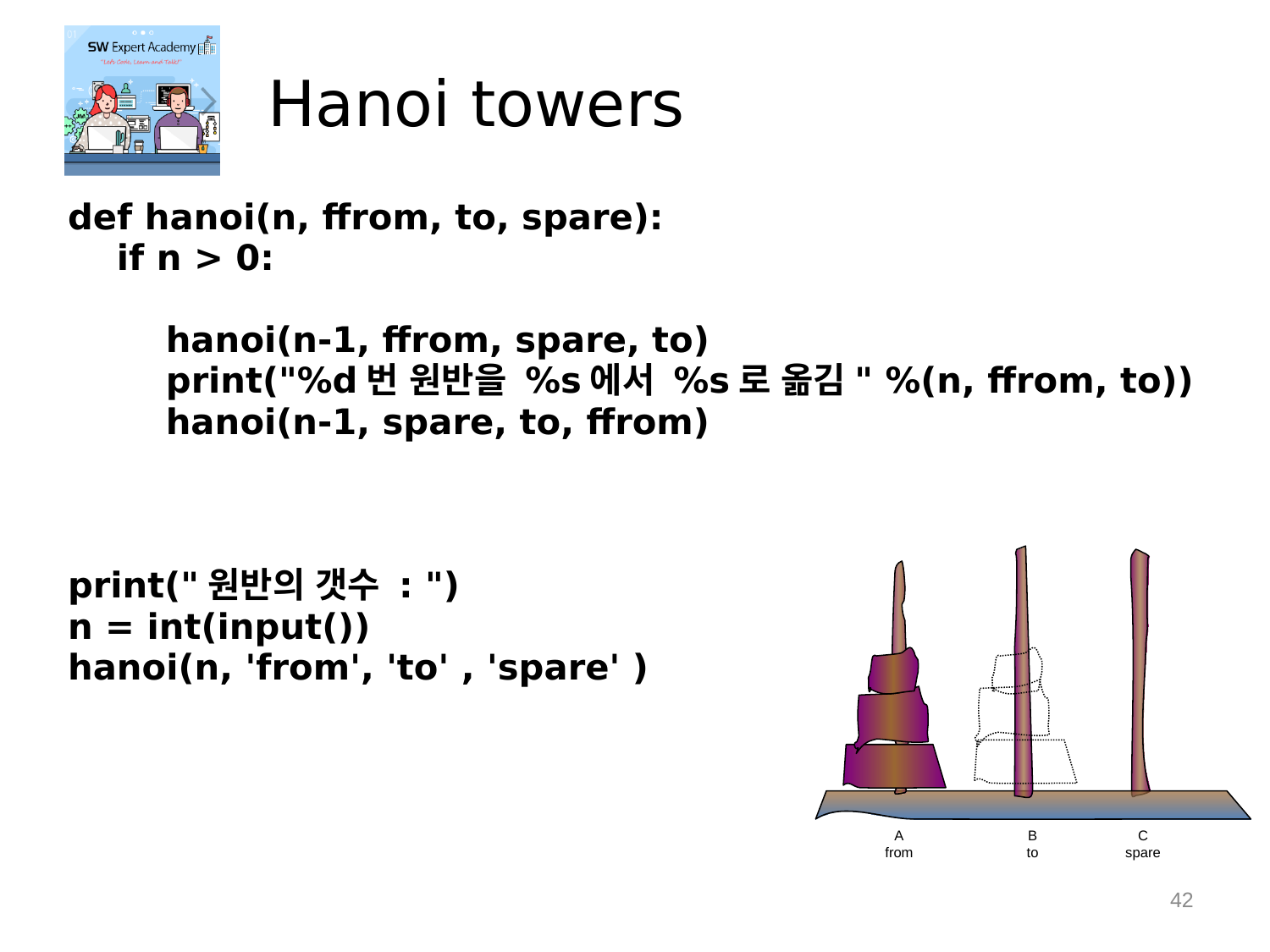

# Hanoi towers
def hanoi(n, ffrom, to, spare):
    if n > 0:

        hanoi(n-1, ffrom, spare, to)
        print("%d번 원반을 %s에서 %s로 옮김" %(n, ffrom, to))
        hanoi(n-1, spare, to, ffrom)

print("원반의 갯수 : ")
n = int(input())
hanoi(n, 'from', 'to' , 'spare' )

A
from
B
to
C
spare
42